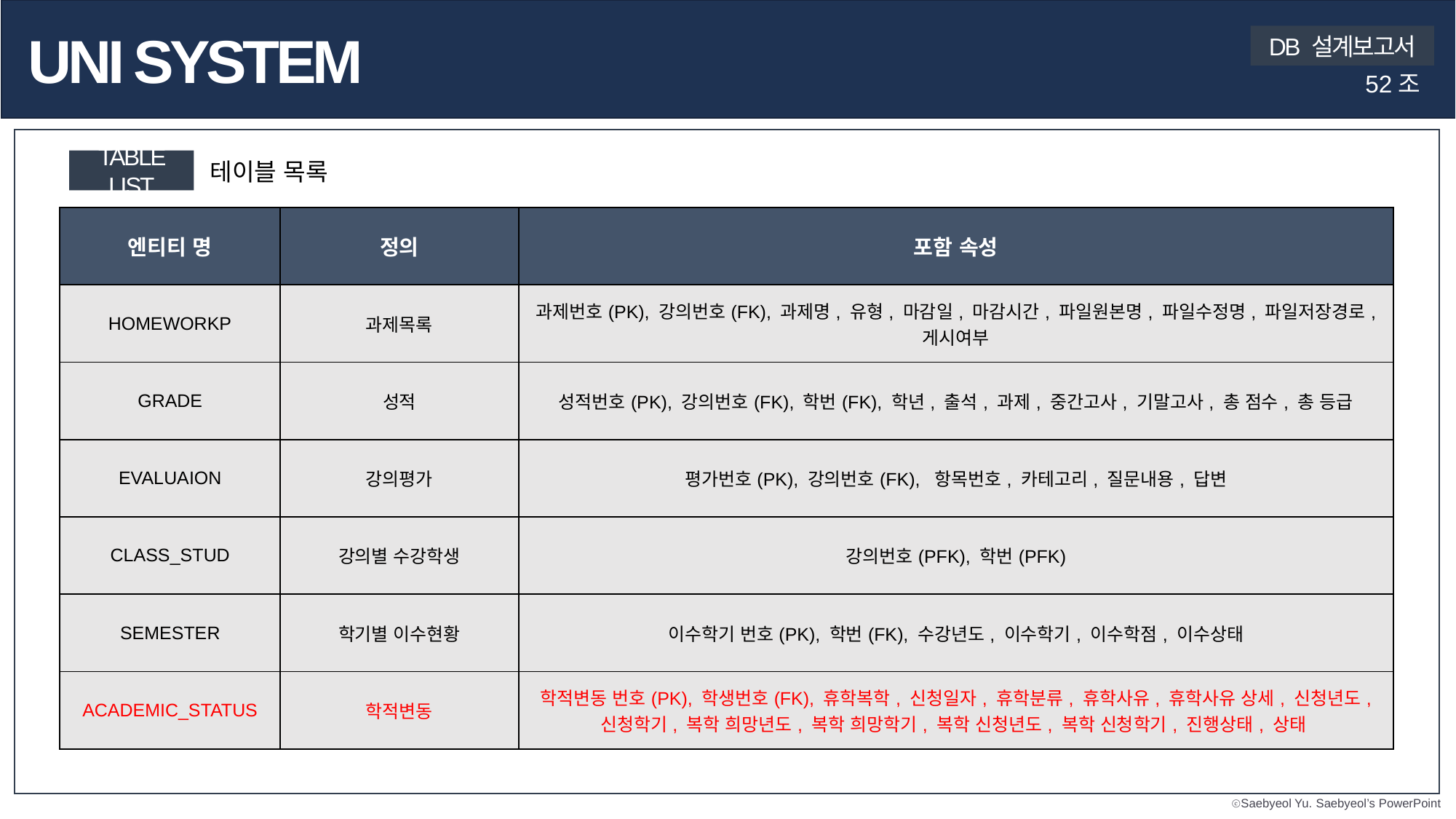

UNI SYSTEM
DB 설계보고서
52조

TABLE LIST
테이블 목록
| 엔티티 명 | 정의 | 포함 속성 |
| --- | --- | --- |
| HOMEWORKP | 과제목록 | 과제번호(PK), 강의번호(FK), 과제명, 유형, 마감일, 마감시간, 파일원본명, 파일수정명, 파일저장경로, 게시여부 |
| GRADE | 성적 | 성적번호(PK), 강의번호(FK), 학번(FK), 학년, 출석, 과제, 중간고사, 기말고사, 총 점수, 총 등급 |
| EVALUAION | 강의평가 | 평가번호(PK), 강의번호(FK), 항목번호, 카테고리, 질문내용, 답변 |
| CLASS\_STUD | 강의별 수강학생 | 강의번호(PFK), 학번(PFK) |
| SEMESTER | 학기별 이수현황 | 이수학기 번호(PK), 학번(FK), 수강년도, 이수학기, 이수학점, 이수상태 |
| ACADEMIC\_STATUS | 학적변동 | 학적변동 번호(PK), 학생번호(FK), 휴학복학, 신청일자, 휴학분류, 휴학사유, 휴학사유 상세, 신청년도, 신청학기, 복학 희망년도, 복학 희망학기, 복학 신청년도, 복학 신청학기, 진행상태, 상태 |